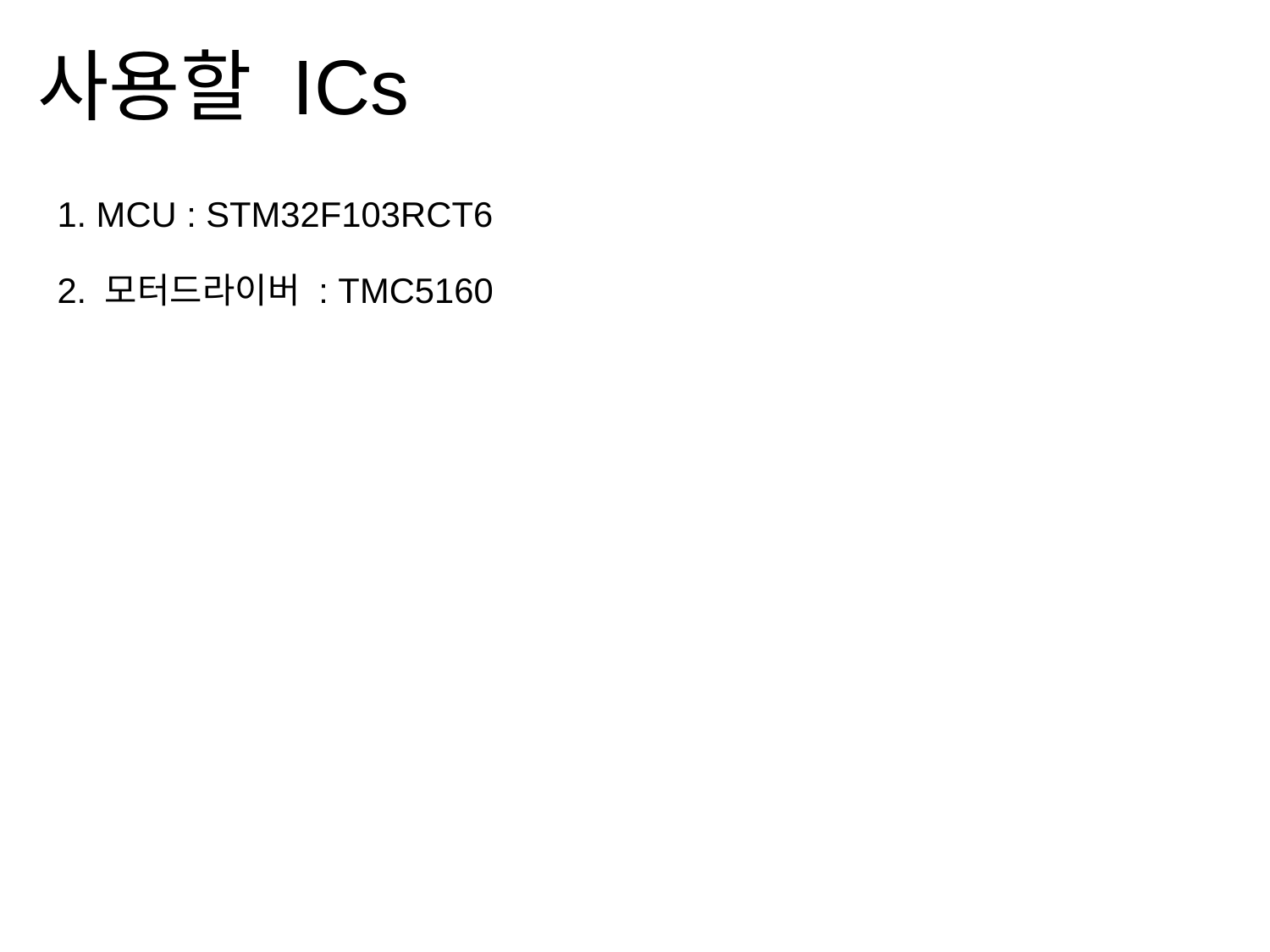

# 사용할 ICs
 1. MCU : STM32F103RCT6
 2. 모터드라이버 : TMC5160